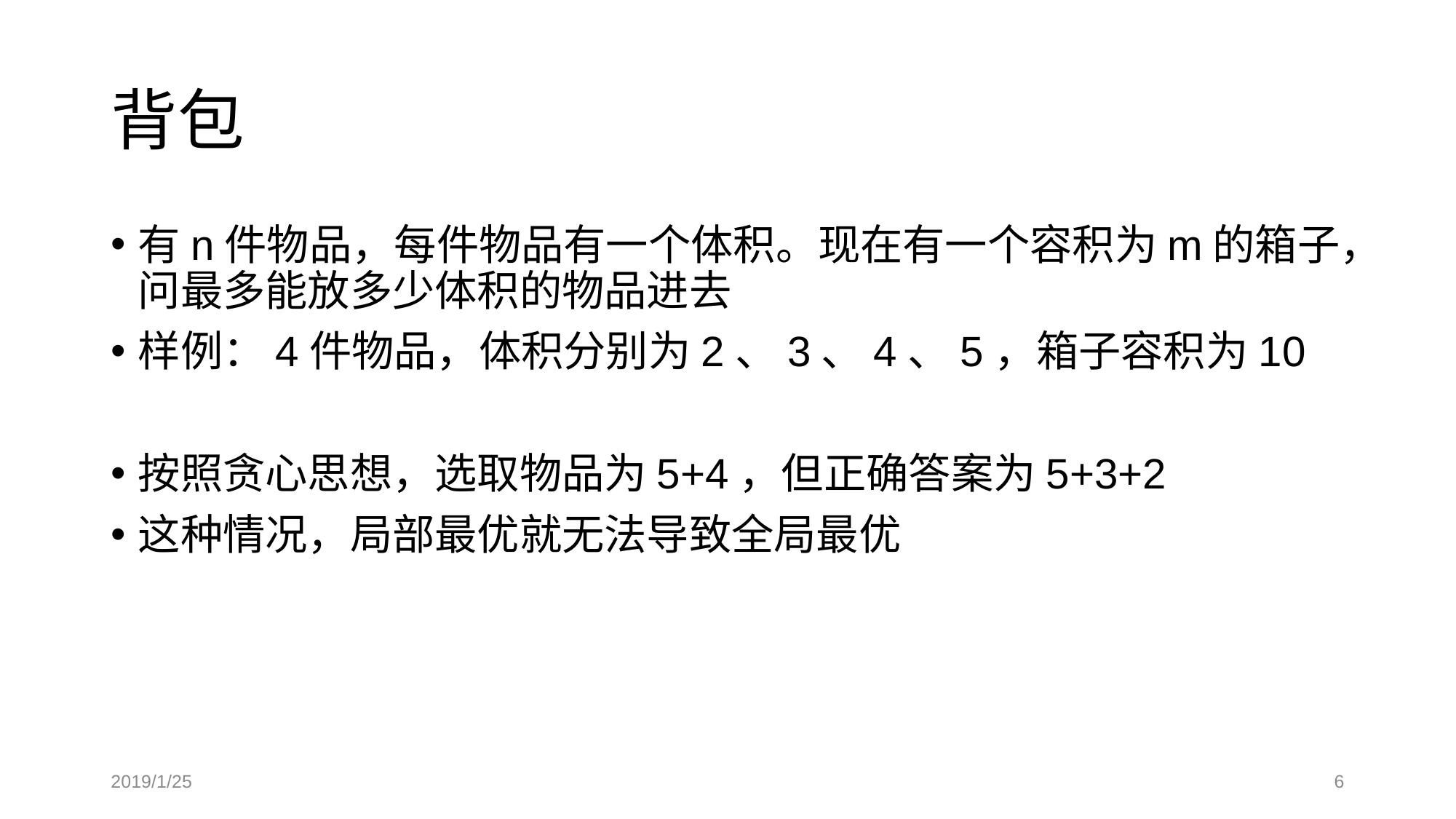

# 背包
有n件物品，每件物品有一个体积。现在有一个容积为m的箱子，问最多能放多少体积的物品进去
样例：4件物品，体积分别为2、3、4、5，箱子容积为10

按照贪心思想，选取物品为5+4，但正确答案为5+3+2
这种情况，局部最优就无法导致全局最优
2019/1/25
6